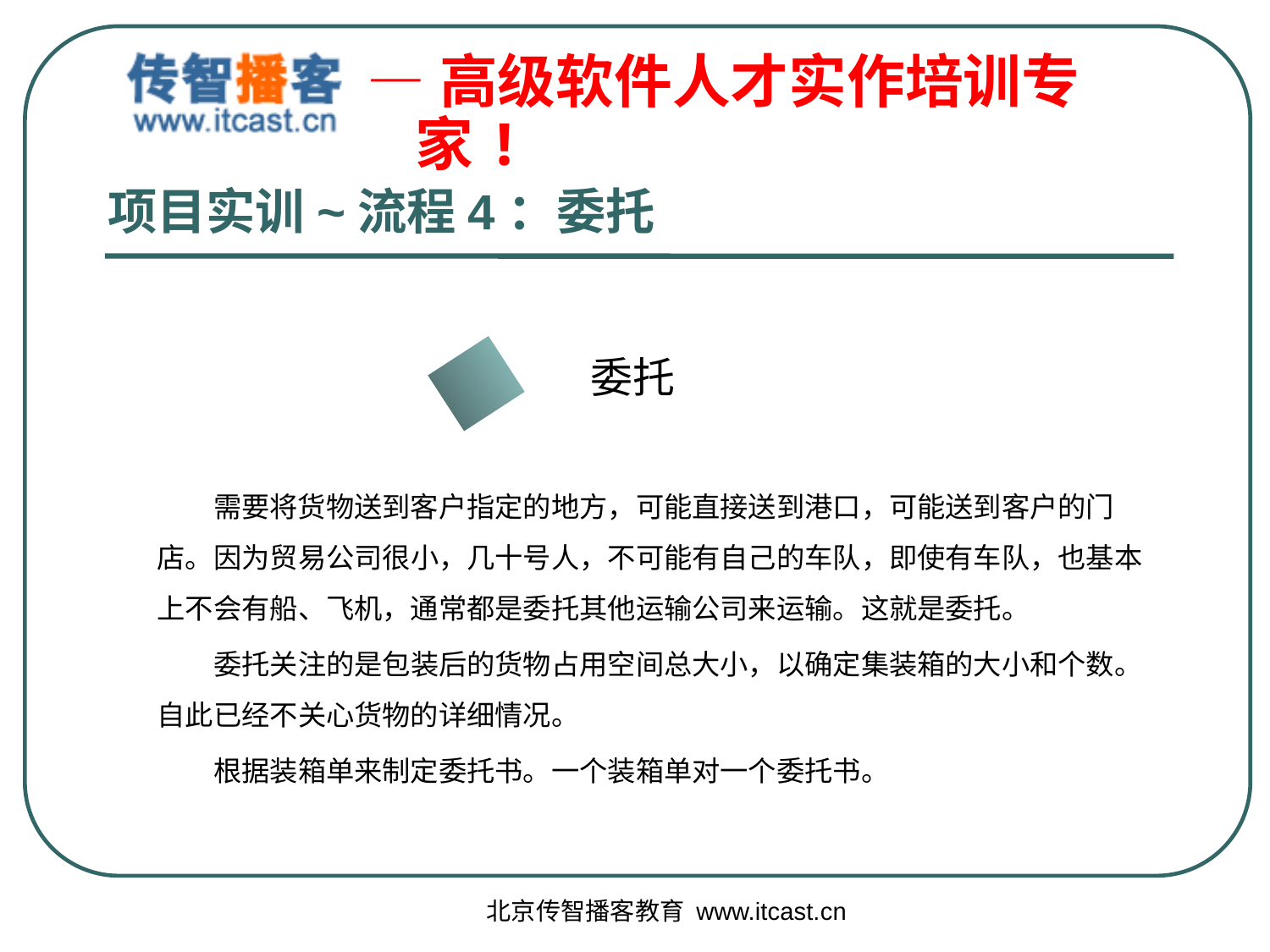

# 项目实训~流程4：委托

委托
　　需要将货物送到客户指定的地方，可能直接送到港口，可能送到客户的门店。因为贸易公司很小，几十号人，不可能有自己的车队，即使有车队，也基本上不会有船、飞机，通常都是委托其他运输公司来运输。这就是委托。
　　委托关注的是包装后的货物占用空间总大小，以确定集装箱的大小和个数。自此已经不关心货物的详细情况。
　　根据装箱单来制定委托书。一个装箱单对一个委托书。
北京传智播客教育 www.itcast.cn